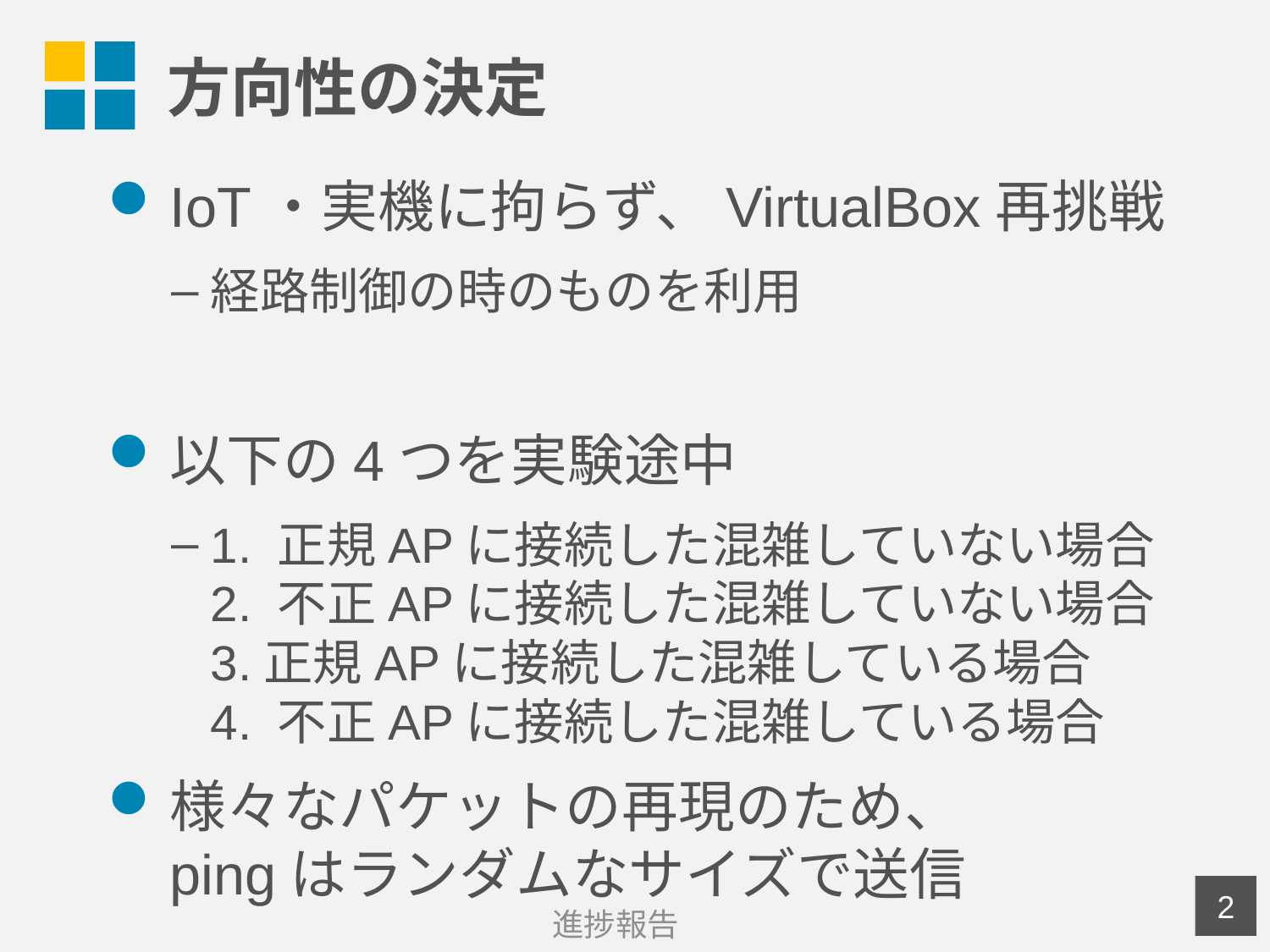

# 方向性の決定
IoT・実機に拘らず、VirtualBox再挑戦
経路制御の時のものを利用

以下の4つを実験途中
1. 正規APに接続した混雑していない場合
2. 不正APに接続した混雑していない場合
3.正規APに接続した混雑している場合
4. 不正APに接続した混雑している場合
様々なパケットの再現のため、
pingはランダムなサイズで送信

2
進捗報告